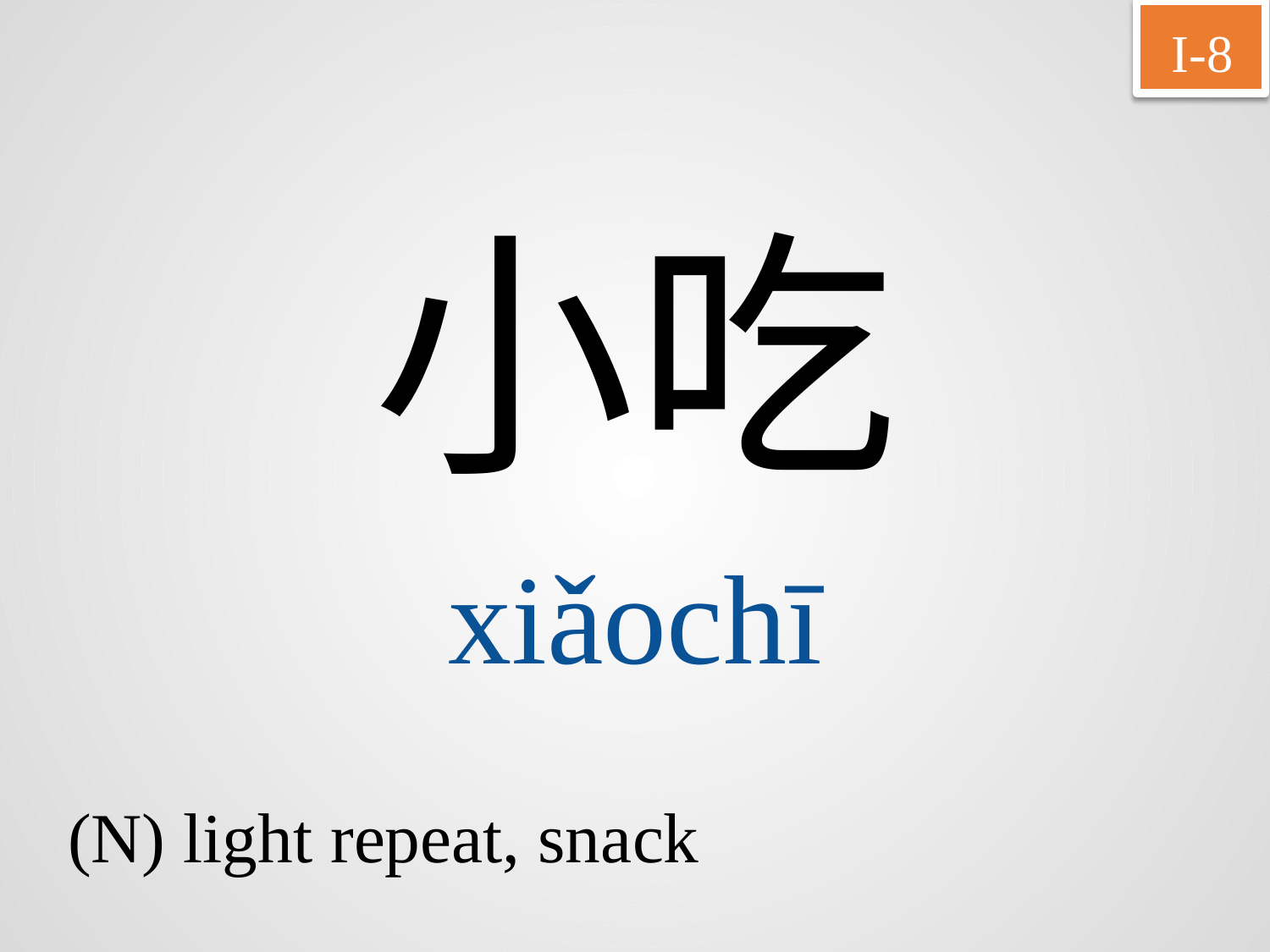

I-8

小吃
xiǎochī
(N) light repeat, snack